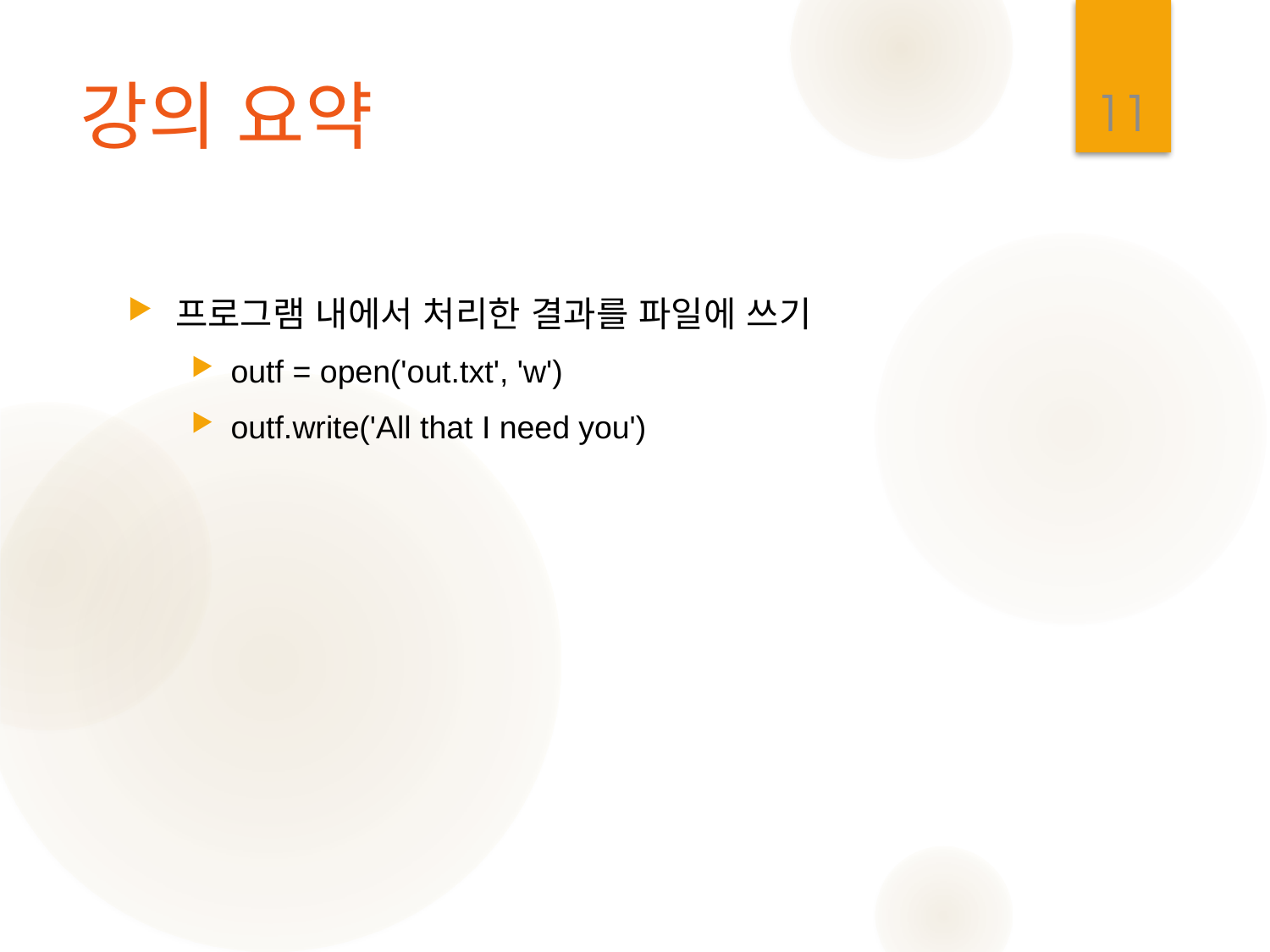

11
# 강의 요약
프로그램 내에서 처리한 결과를 파일에 쓰기
outf = open('out.txt', 'w')
outf.write('All that I need you')